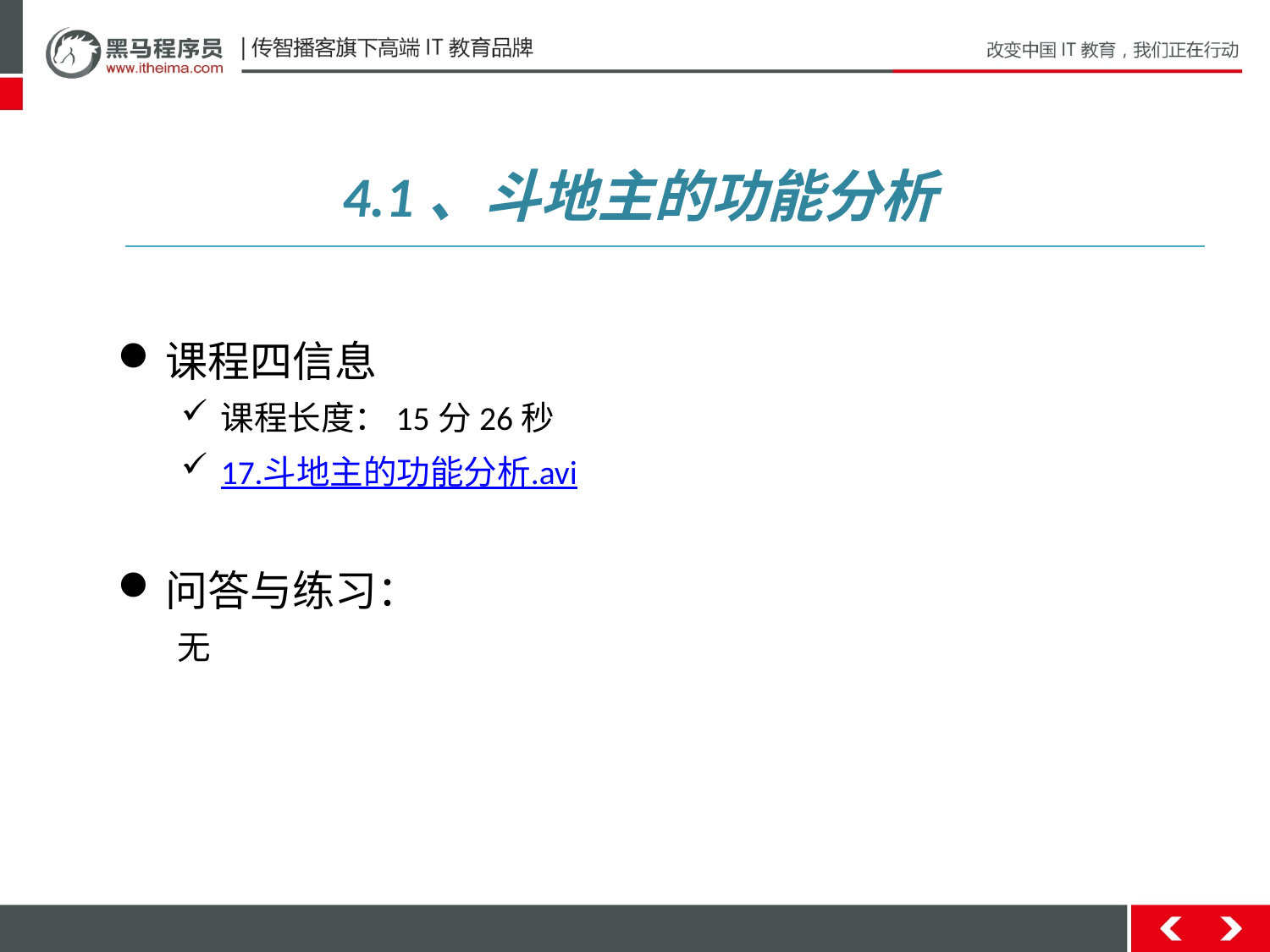

4.1、斗地主的功能分析

课程四信息
课程长度：15分26秒
17.斗地主的功能分析.avi

问答与练习：
       无